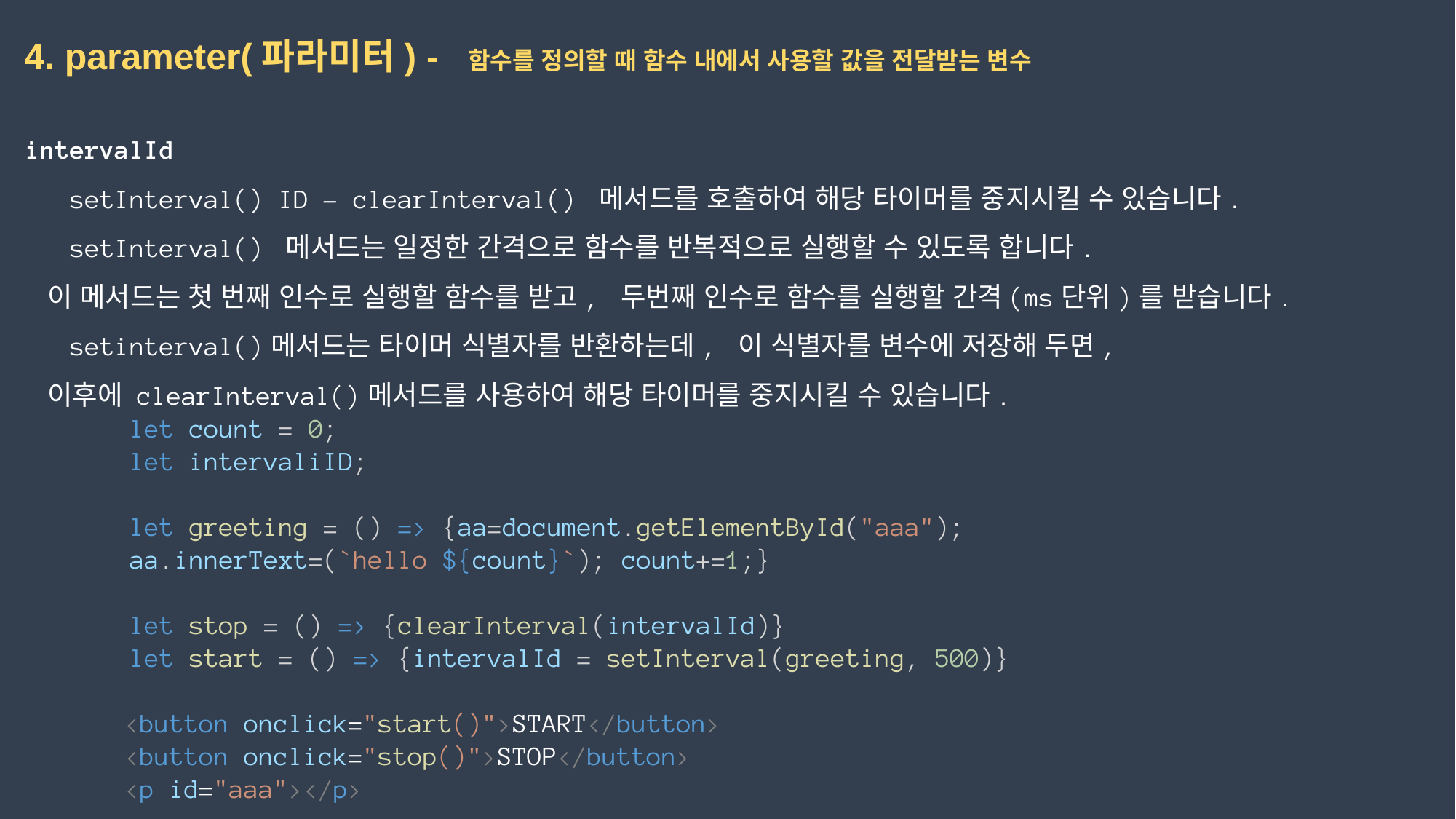

4. parameter(파라미터) -  함수를 정의할 때 함수 내에서 사용할 값을 전달받는 변수
 intervalId
    setInterval() ID - clearInterval() 메서드를 호출하여 해당 타이머를 중지시킬 수 있습니다.
    setInterval() 메서드는 일정한 간격으로 함수를 반복적으로 실행할 수 있도록 합니다.
    이 메서드는 첫 번째 인수로 실행할 함수를 받고, 두번째 인수로 함수를 실행할 간격(ms단위)를 받습니다.
    setinterval()메서드는 타이머 식별자를 반환하는데, 이 식별자를 변수에 저장해 두면,
    이후에 clearInterval()메서드를 사용하여 해당 타이머를 중지시킬 수 있습니다.
        let count = 0;
        let intervaliID;
        let greeting = () => {aa=document.getElementById("aaa");
        aa.innerText=(`hello ${count}`); count+=1;}

        let stop = () => {clearInterval(intervalId)}
        let start = () => {intervalId = setInterval(greeting, 500)}

    <button onclick="start()">START</button>
    <button onclick="stop()">STOP</button>
    <p id="aaa"></p>

함수를 호출할 때 파라미터에 값을 전달하면, 함수 내에서 해당 값을 사용할 수 있습니다.

2023-03-09
권민지